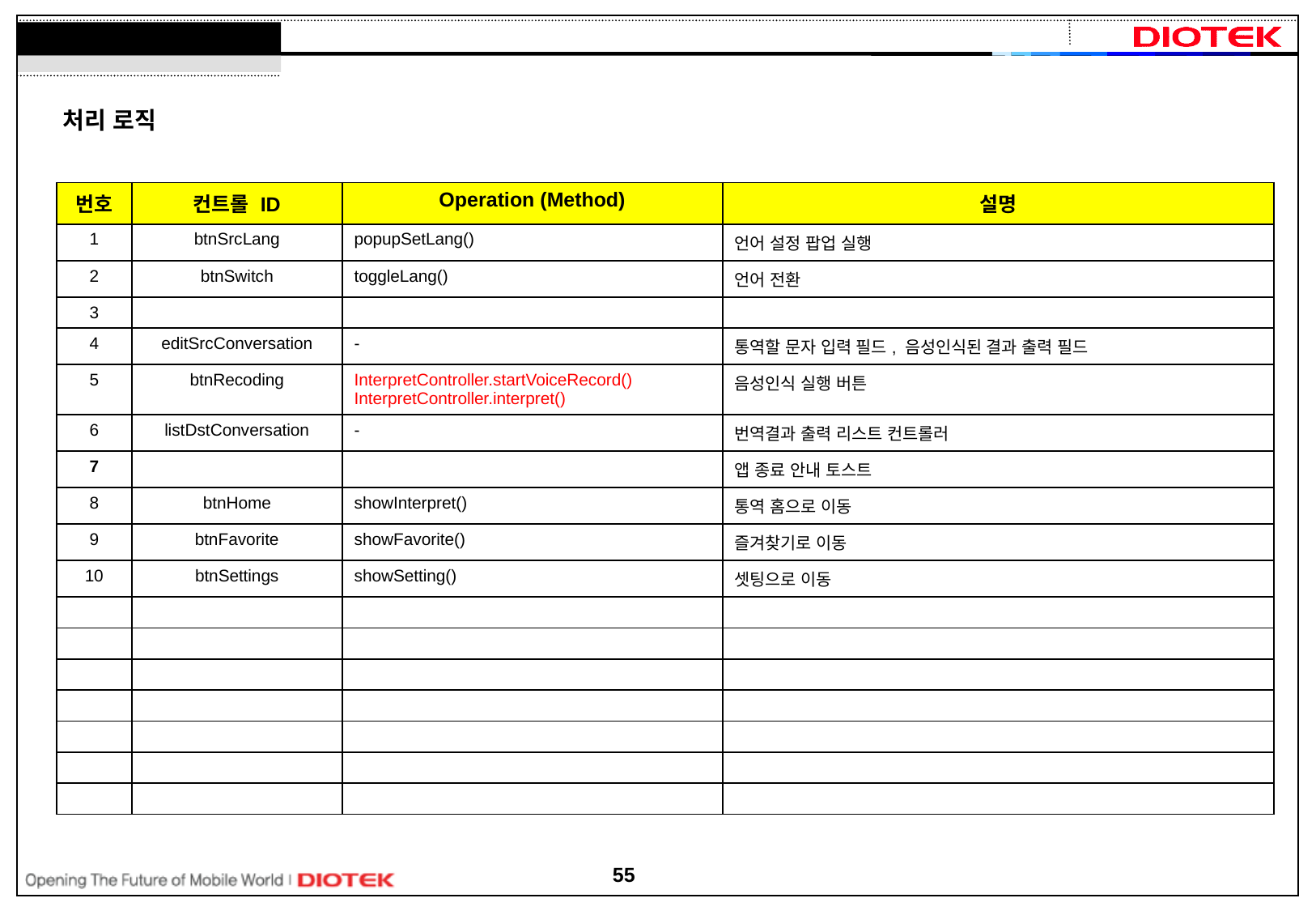

처리 로직
| 번호 | 컨트롤 ID | Operation (Method) | 설명 |
| --- | --- | --- | --- |
| 1 | btnSrcLang | popupSetLang() | 언어 설정 팝업 실행 |
| 2 | btnSwitch | toggleLang() | 언어 전환 |
| 3 |  |  |  |
| 4 | editSrcConversation | - | 통역할 문자 입력 필드, 음성인식된 결과 출력 필드 |
| 5 | btnRecoding | InterpretController.startVoiceRecord() InterpretController.interpret() | 음성인식 실행 버튼 |
| 6 | listDstConversation | - | 번역결과 출력 리스트 컨트롤러 |
| 7 |  |  | 앱 종료 안내 토스트 |
| 8 | btnHome | showInterpret() | 통역 홈으로 이동 |
| 9 | btnFavorite | showFavorite() | 즐겨찾기로 이동 |
| 10 | btnSettings | showSetting() | 셋팅으로 이동 |
|  |  |  |  |
|  |  |  |  |
|  |  |  |  |
|  |  |  |  |
|  |  |  |  |
|  |  |  |  |
|  |  |  |  |